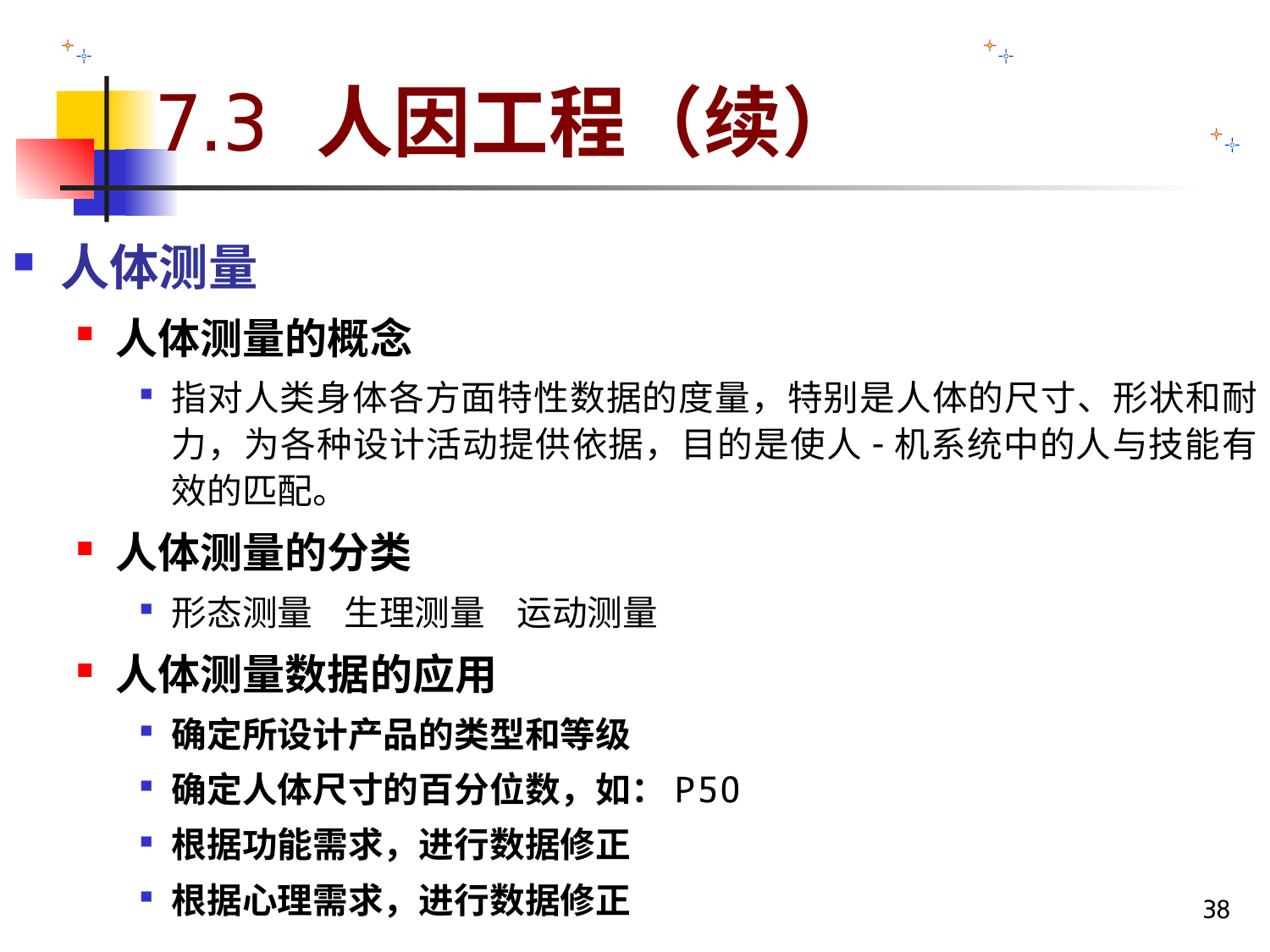

# 7.3 人因工程（续）
人体测量
人体测量的概念
指对人类身体各方面特性数据的度量，特别是人体的尺寸、形状和耐力，为各种设计活动提供依据，目的是使人-机系统中的人与技能有效的匹配。
人体测量的分类
形态测量    生理测量    运动测量
人体测量数据的应用
确定所设计产品的类型和等级
确定人体尺寸的百分位数，如：P50
根据功能需求，进行数据修正
根据心理需求，进行数据修正
38